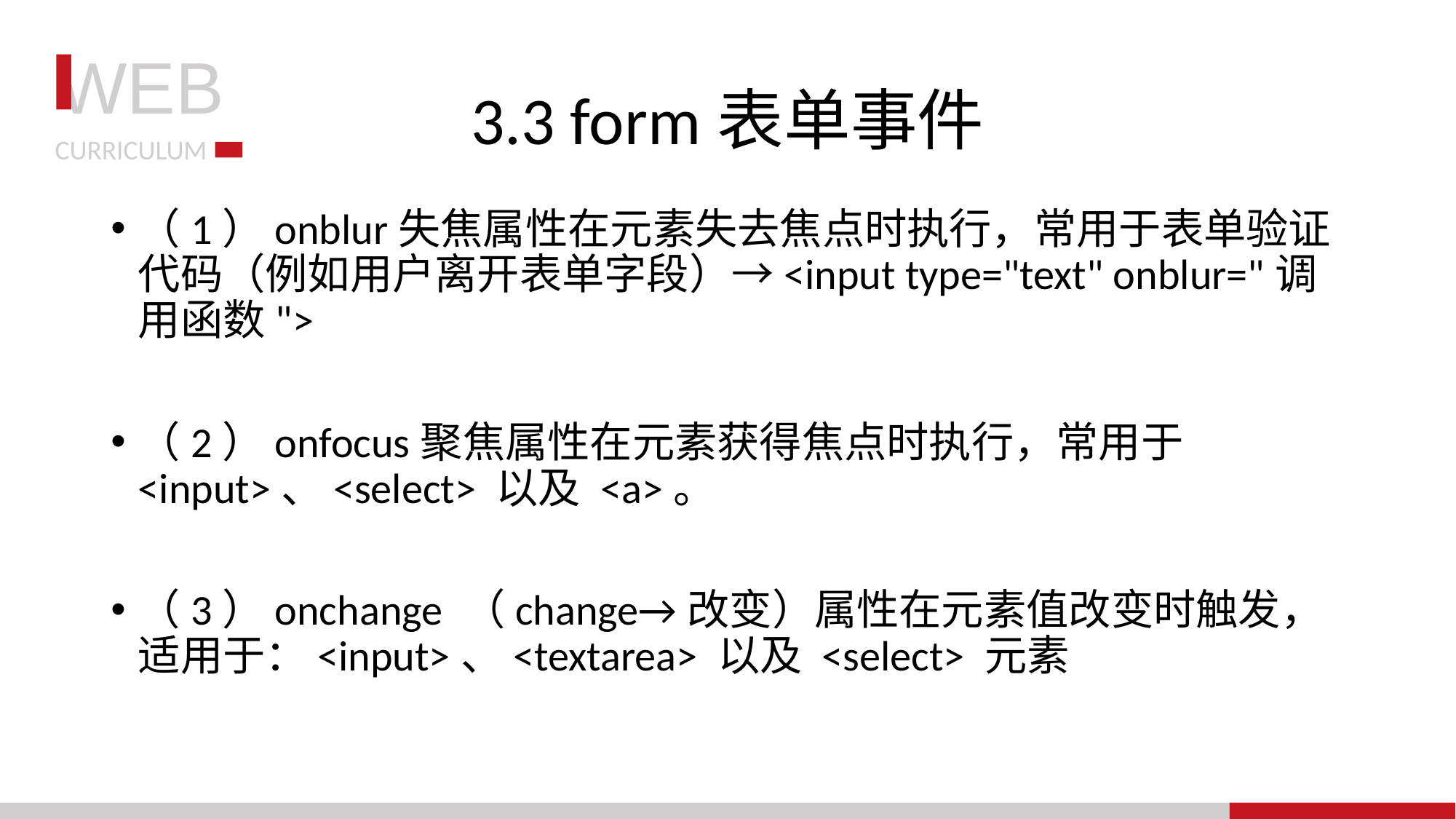

# 3.3 form表单事件
（1）onblur失焦属性在元素失去焦点时执行，常用于表单验证代码（例如用户离开表单字段）→<input type="text" onblur="调用函数">

（2）onfocus聚焦属性在元素获得焦点时执行，常用于 <input>、<select> 以及 <a>。

（3）onchange （change→改变）属性在元素值改变时触发，适用于：<input>、<textarea> 以及 <select> 元素